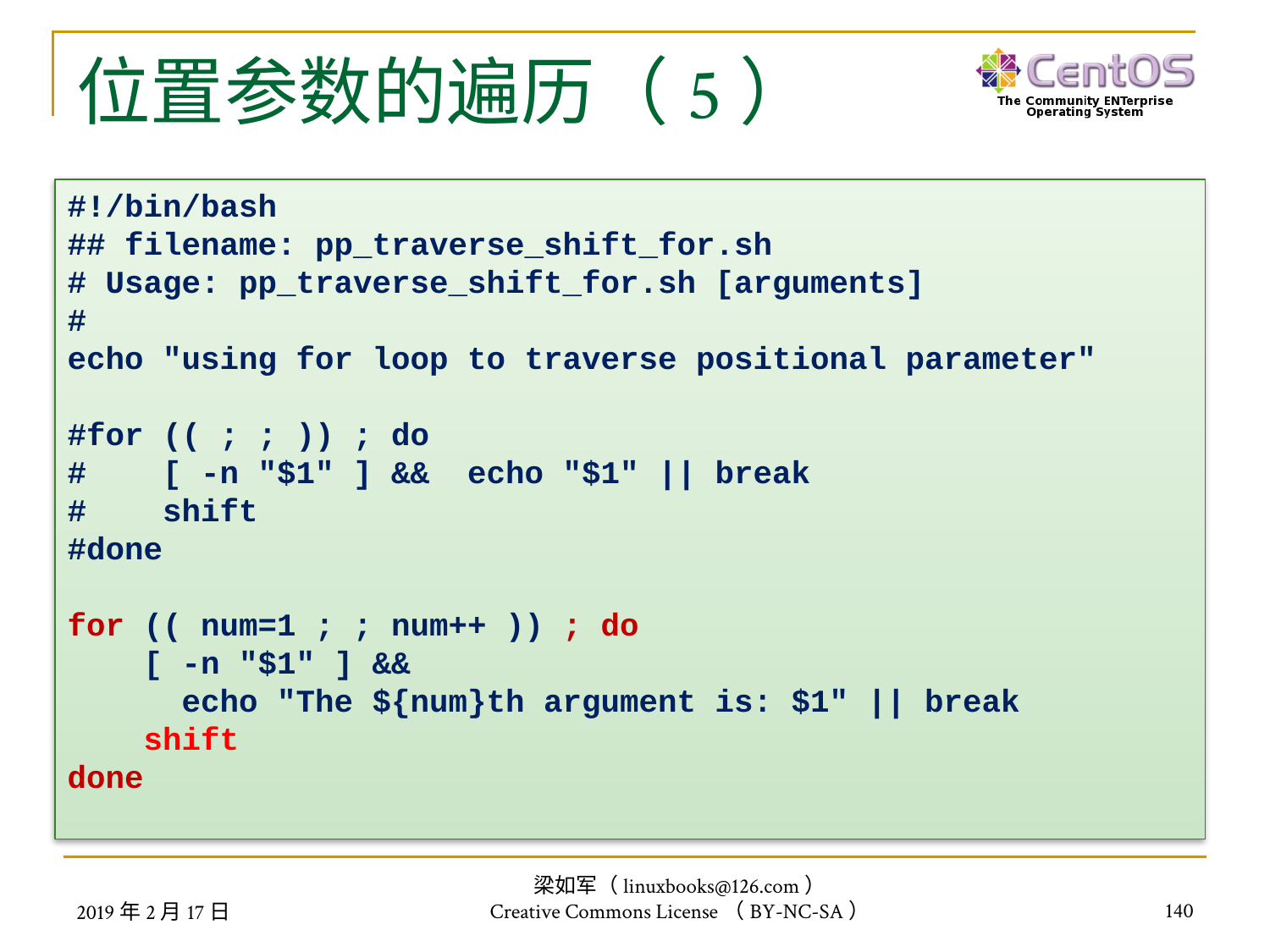

# 位置参数的遍历（5）
#!/bin/bash
## filename: pp_traverse_shift_for.sh
# Usage: pp_traverse_shift_for.sh [arguments]
#
echo "using for loop to traverse positional parameter"

#for (( ; ; )) ; do
#    [ -n "$1" ] &&  echo "$1" || break
#    shift
#done

for (( num=1 ; ; num++ )) ; do
    [ -n "$1" ] &&
      echo "The ${num}th argument is: $1" || break
    shift
done

梁如军（linuxbooks@126.com）
Creative Commons License（BY-NC-SA）
2019年2月17日
140